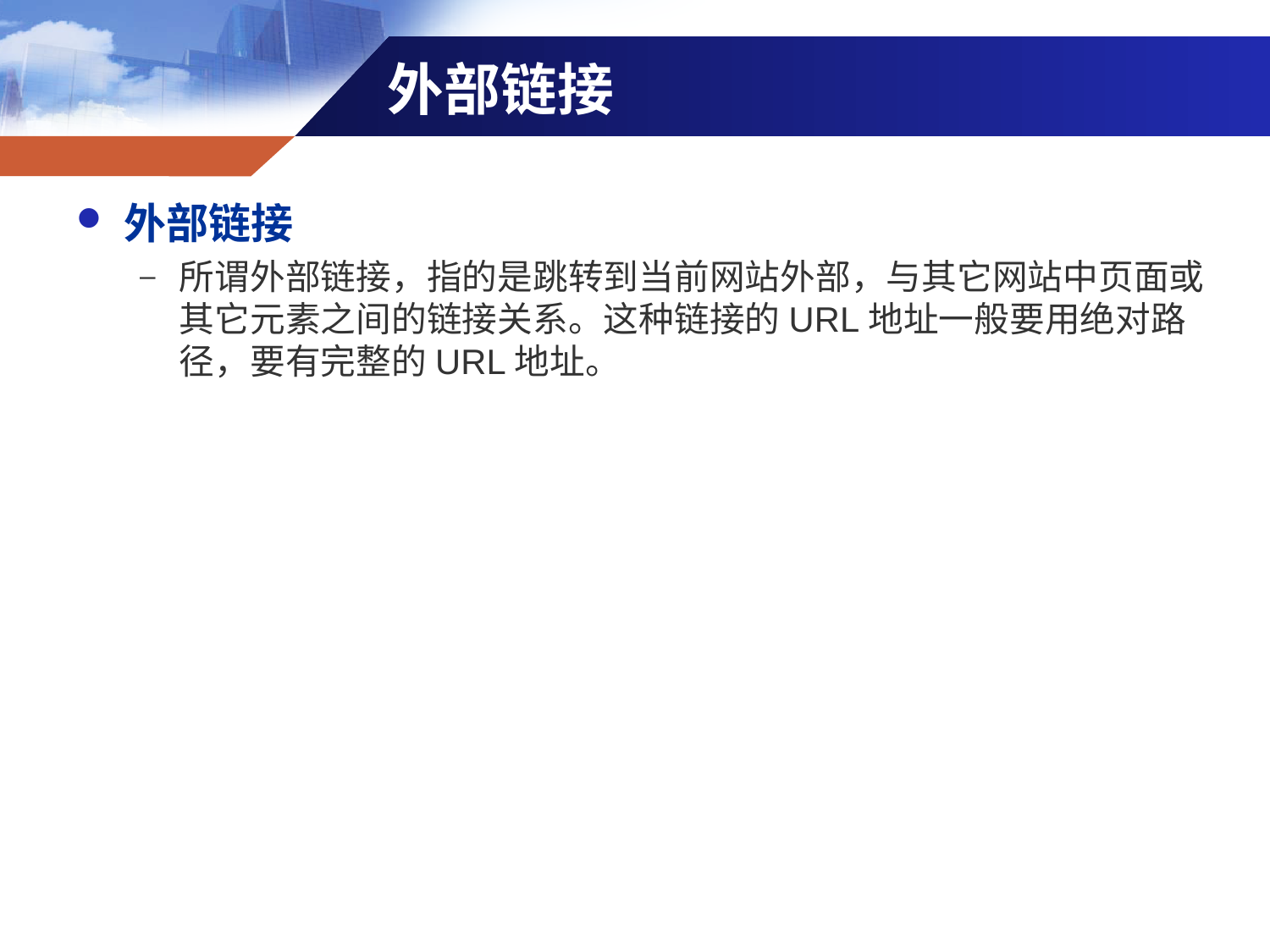

# 外部链接
外部链接
所谓外部链接，指的是跳转到当前网站外部，与其它网站中页面或其它元素之间的链接关系。这种链接的URL地址一般要用绝对路径，要有完整的URL地址。